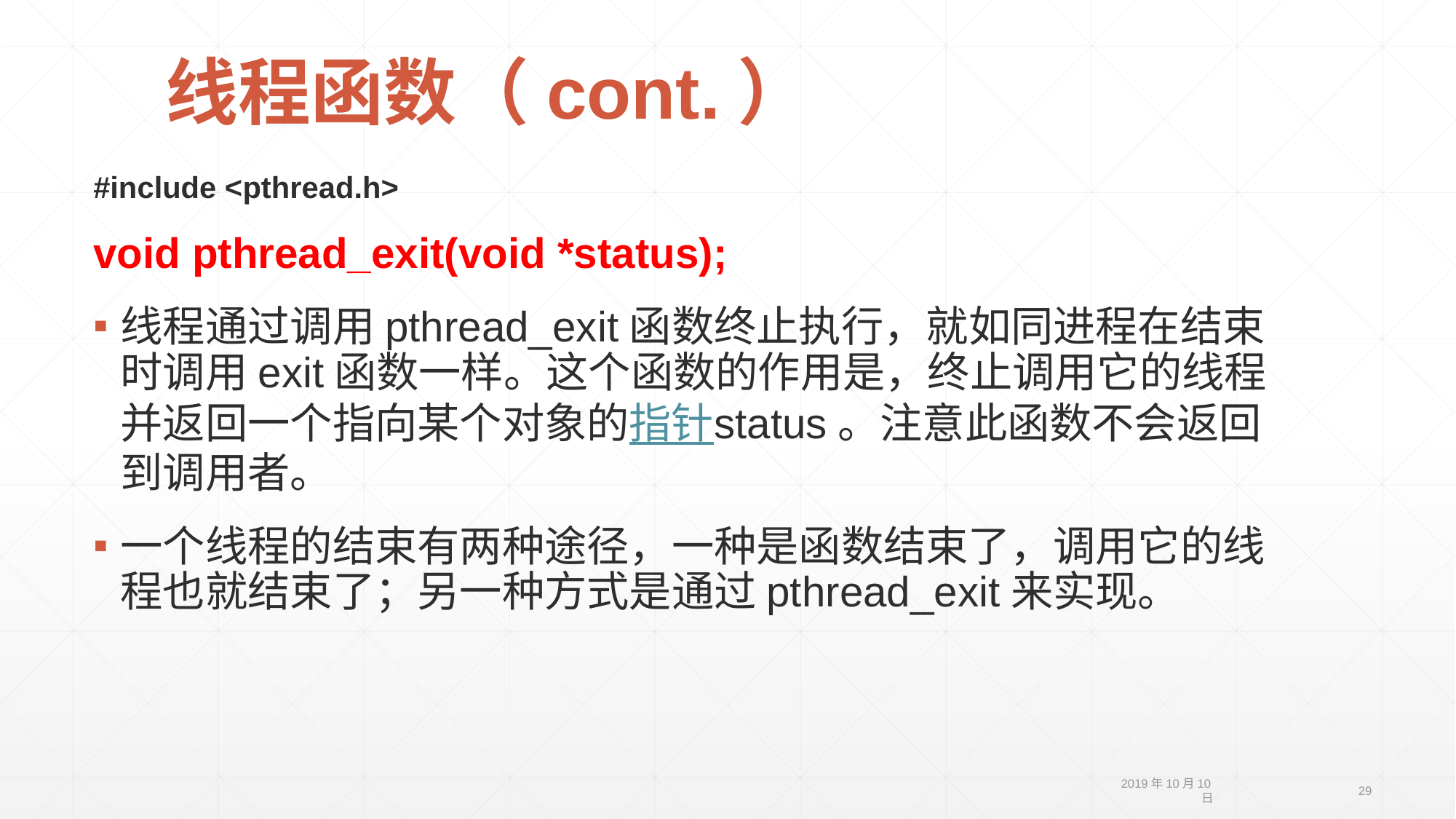

# 线程函数（cont.）
#include <pthread.h>
void pthread_exit(void *status);
线程通过调用pthread_exit函数终止执行，就如同进程在结束时调用exit函数一样。这个函数的作用是，终止调用它的线程并返回一个指向某个对象的指针status。注意此函数不会返回到调用者。
一个线程的结束有两种途径，一种是函数结束了，调用它的线程也就结束了；另一种方式是通过pthread_exit来实现。
2019年10月10日
29